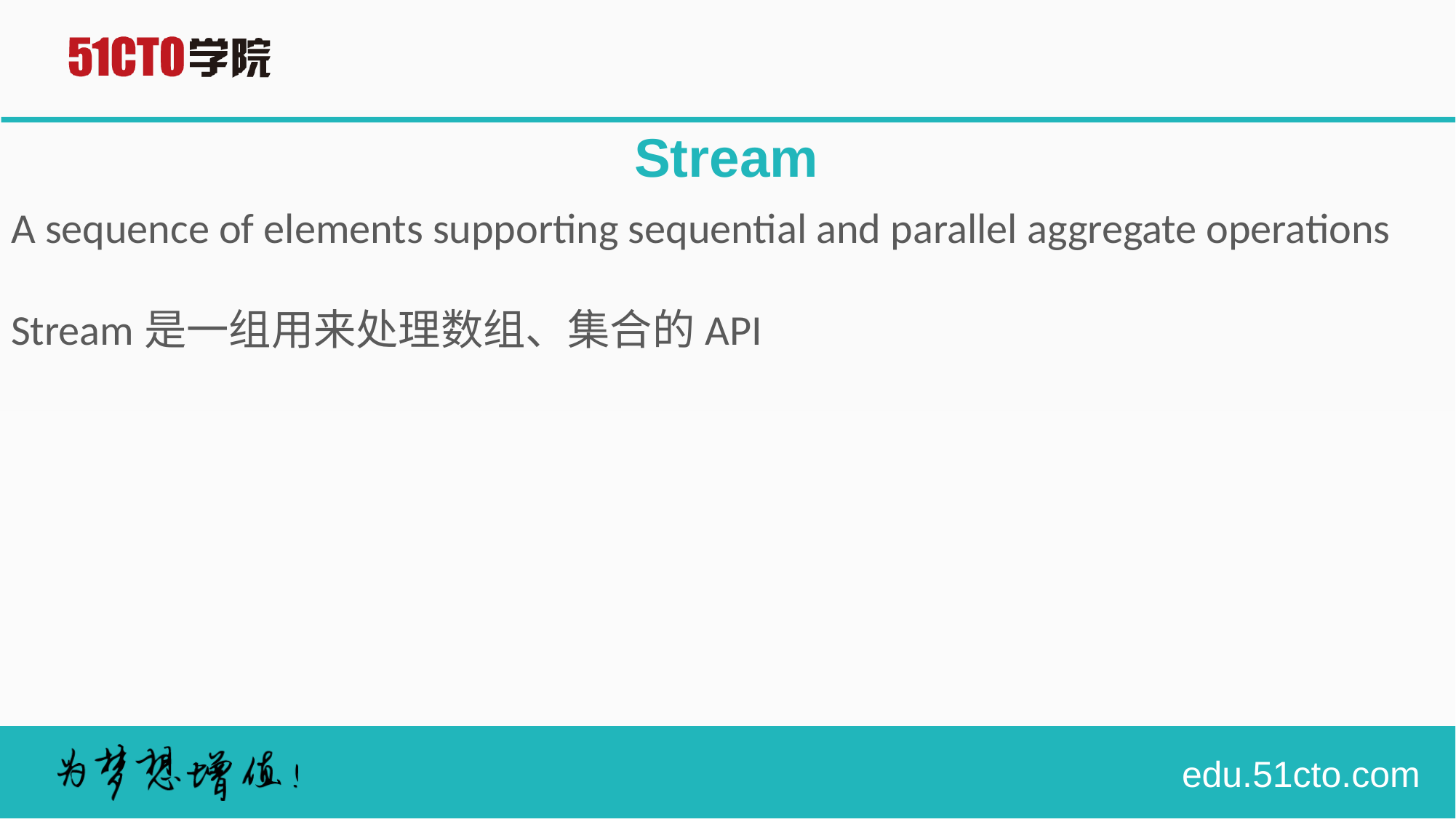

# Stream
A sequence of elements supporting sequential and parallel aggregate operations

Stream是一组用来处理数组、集合的API